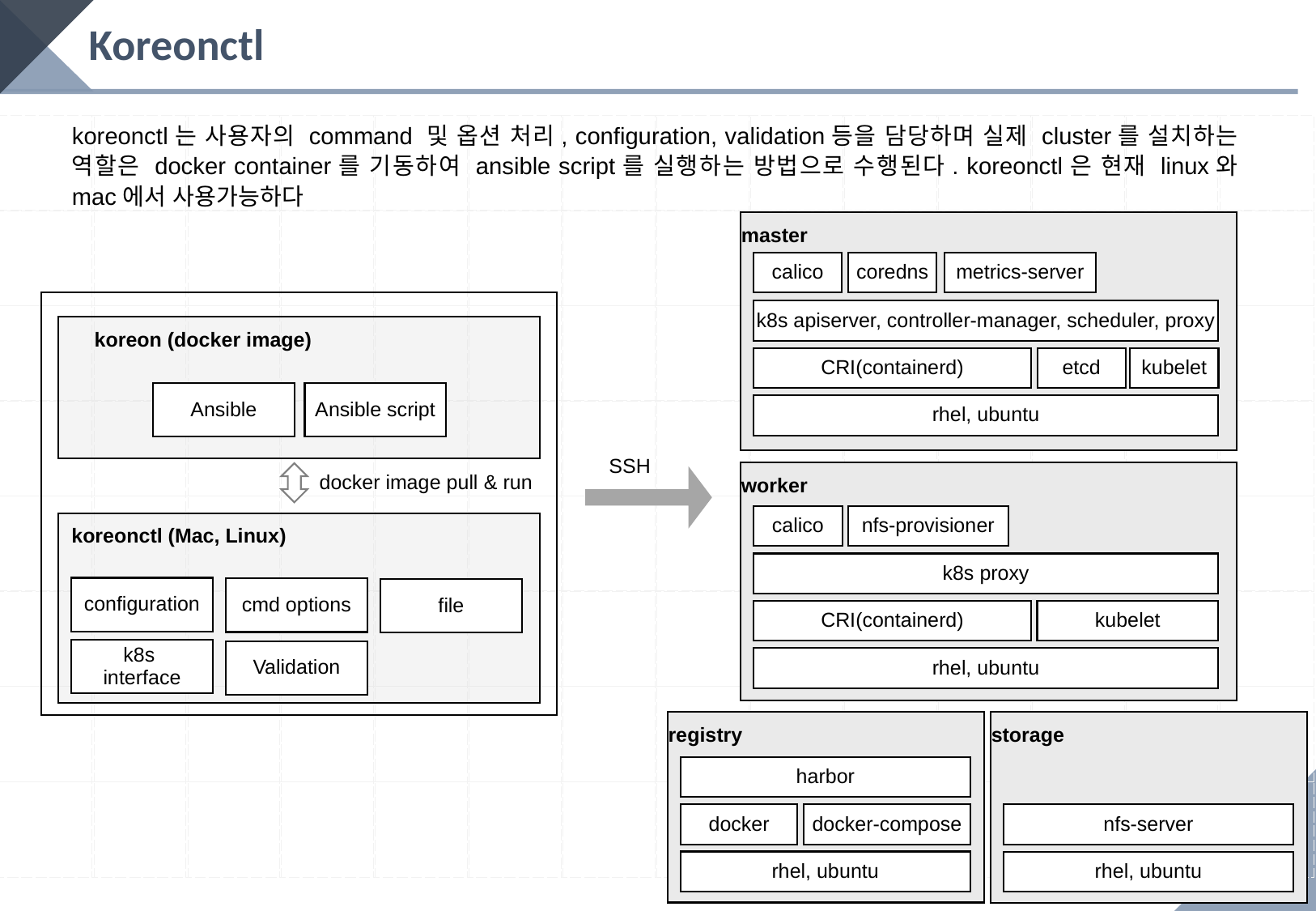

# Koreonctl
koreonctl는 사용자의 command 및 옵션 처리, configuration, validation등을 담당하며 실제 cluster를 설치하는 역할은 docker container를 기동하여 ansible script를 실행하는 방법으로 수행된다. koreonctl은 현재 linux와 mac에서 사용가능하다

master
calico
coredns
metrics-server

k8s apiserver, controller-manager, scheduler, proxy
koreon (docker image)

CRI(containerd)
etcd
kubelet
Ansible
Ansible script
rhel, ubuntu
SSH

docker image pull & run

worker

calico
nfs-provisioner
koreonctl (Mac, Linux)

k8s proxy
configuration
cmd options
file
CRI(containerd)
kubelet
k8s
interface
Validation
rhel, ubuntu

registry
storage
harbor
docker
docker-compose
nfs-server
rhel, ubuntu
rhel, ubuntu